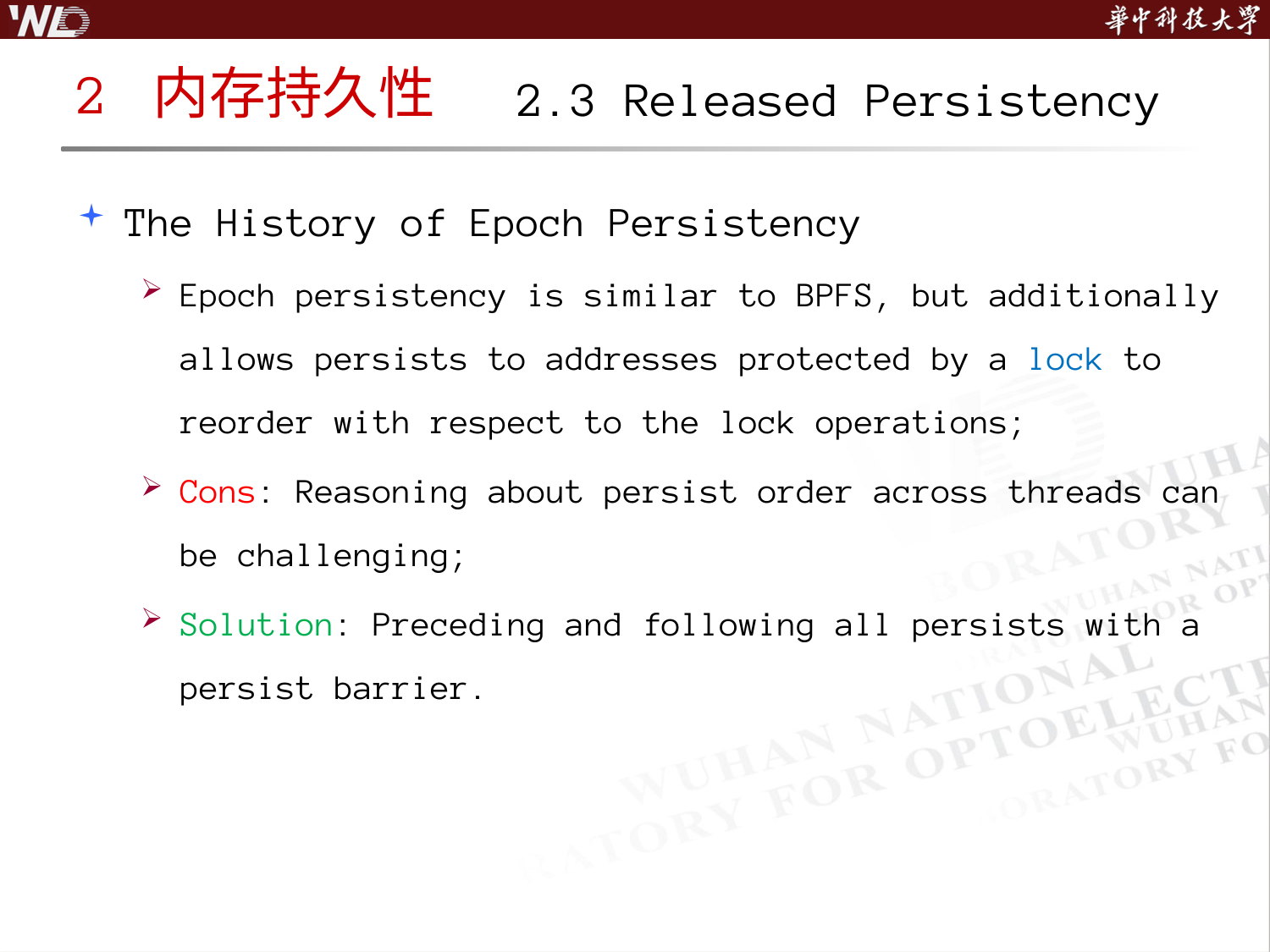

# 2 内存持久性
2.3 Released Persistency
The History of Epoch Persistency
Epoch persistency is similar to BPFS, but additionally allows persists to addresses protected by a lock to reorder with respect to the lock operations;
Cons: Reasoning about persist order across threads can be challenging;
Solution: Preceding and following all persists with a persist barrier.